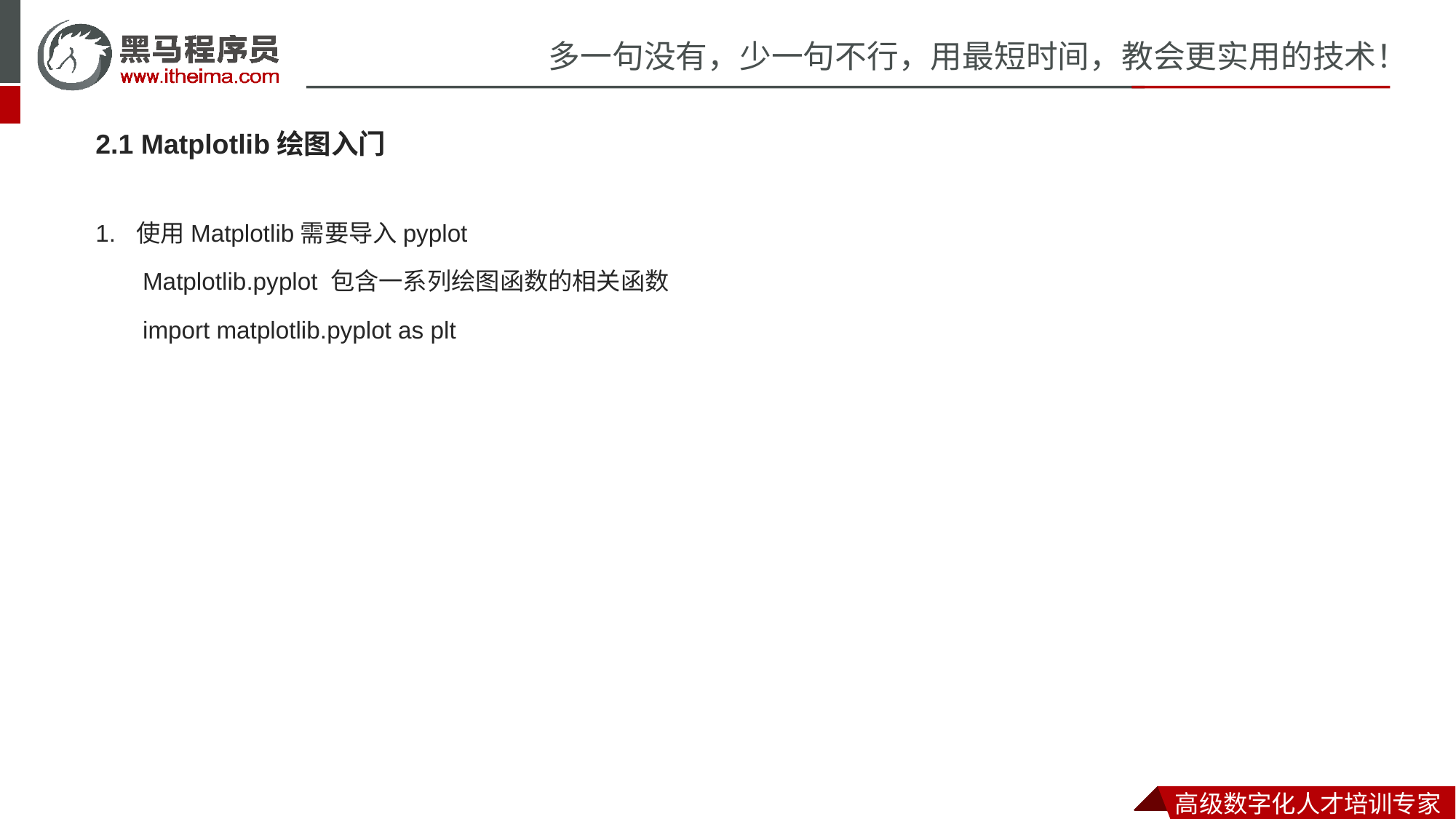

2.1 Matplotlib绘图入门
使用Matplotlib需要导入pyplot
       Matplotlib.pyplot 包含一系列绘图函数的相关函数
       import matplotlib.pyplot as plt